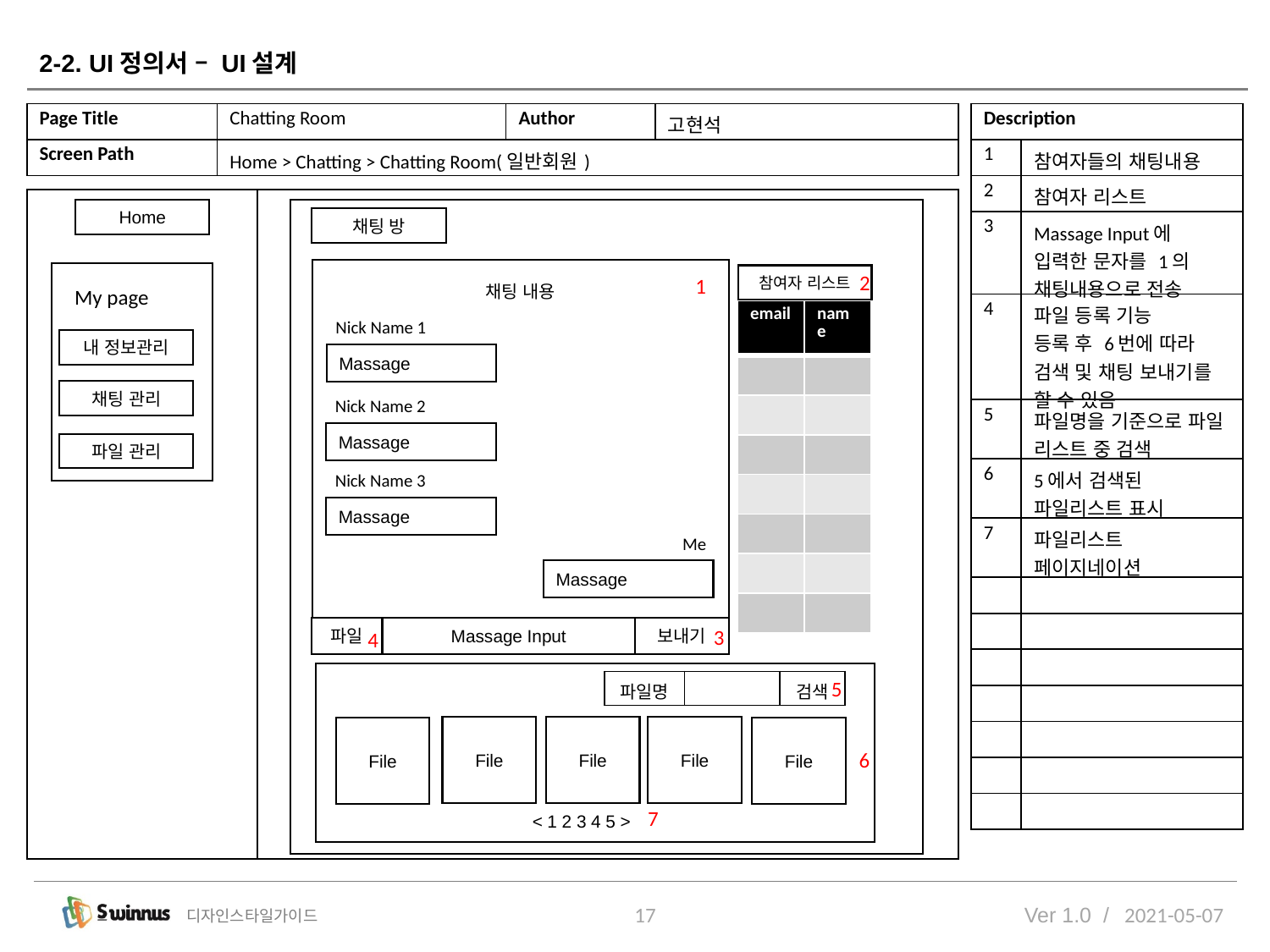

2-2. UI정의서 – UI설계
| Page Title | Chatting Room | Author | 고현석 |
| --- | --- | --- | --- |
| Screen Path | Home > Chatting > Chatting Room(일반회원) |  |  |
| Description |  |
| --- | --- |
| 1 | 참여자들의 채팅내용 |
| 2 | 참여자 리스트 |
| 3 | Massage Input에 입력한 문자를 1의 채팅내용으로 전송 |
| 4 | 파일 등록 기능 등록 후 6번에 따라 검색 및 채팅 보내기를 할 수 있음 |
| 5 | 파일명을 기준으로 파일 리스트 중 검색 |
| 6 | 5에서 검색된 파일리스트 표시 |
| 7 | 파일리스트 페이지네이션 |
|  |  |
|  |  |
|  |  |
|  |  |
|  |  |
|  |  |
|  |  |

Home

채팅 방
채팅 내용

2
참여자 리스트
1
My page
| email | name |
| --- | --- |
|  |  |
|  |  |
|  |  |
|  |  |
|  |  |
|  |  |
|  |  |
Nick Name 1
내 정보관리
Massage
채팅 관리
Nick Name 2
Massage
파일 관리
Nick Name 3
Massage
Me
Massage
파일
보내기
Massage Input
3
4

5
| 파일명 |  | 검색 |
| --- | --- | --- |
File
File
File
File
File
6
7
< 1 2 3 4 5 >
Ver 1.0  /
2021-05-07
디자인스타일가이드